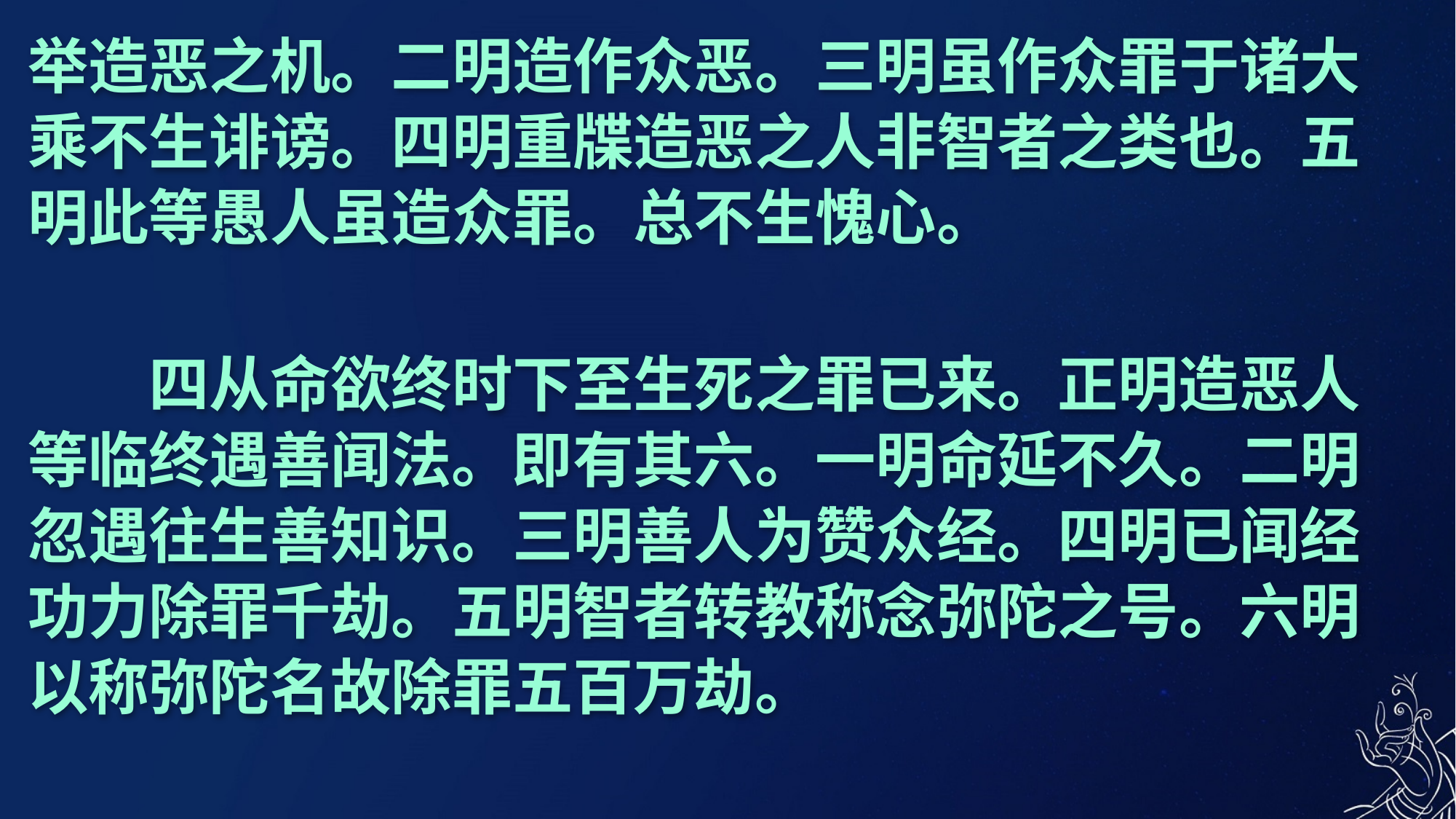

举造恶之机。二明造作众恶。三明虽作众罪于诸大乘不生诽谤。四明重牒造恶之人非智者之类也。五明此等愚人虽造众罪。总不生愧心。

　　四从命欲终时下至生死之罪已来。正明造恶人等临终遇善闻法。即有其六。一明命延不久。二明忽遇往生善知识。三明善人为赞众经。四明已闻经功力除罪千劫。五明智者转教称念弥陀之号。六明以称弥陀名故除罪五百万劫。